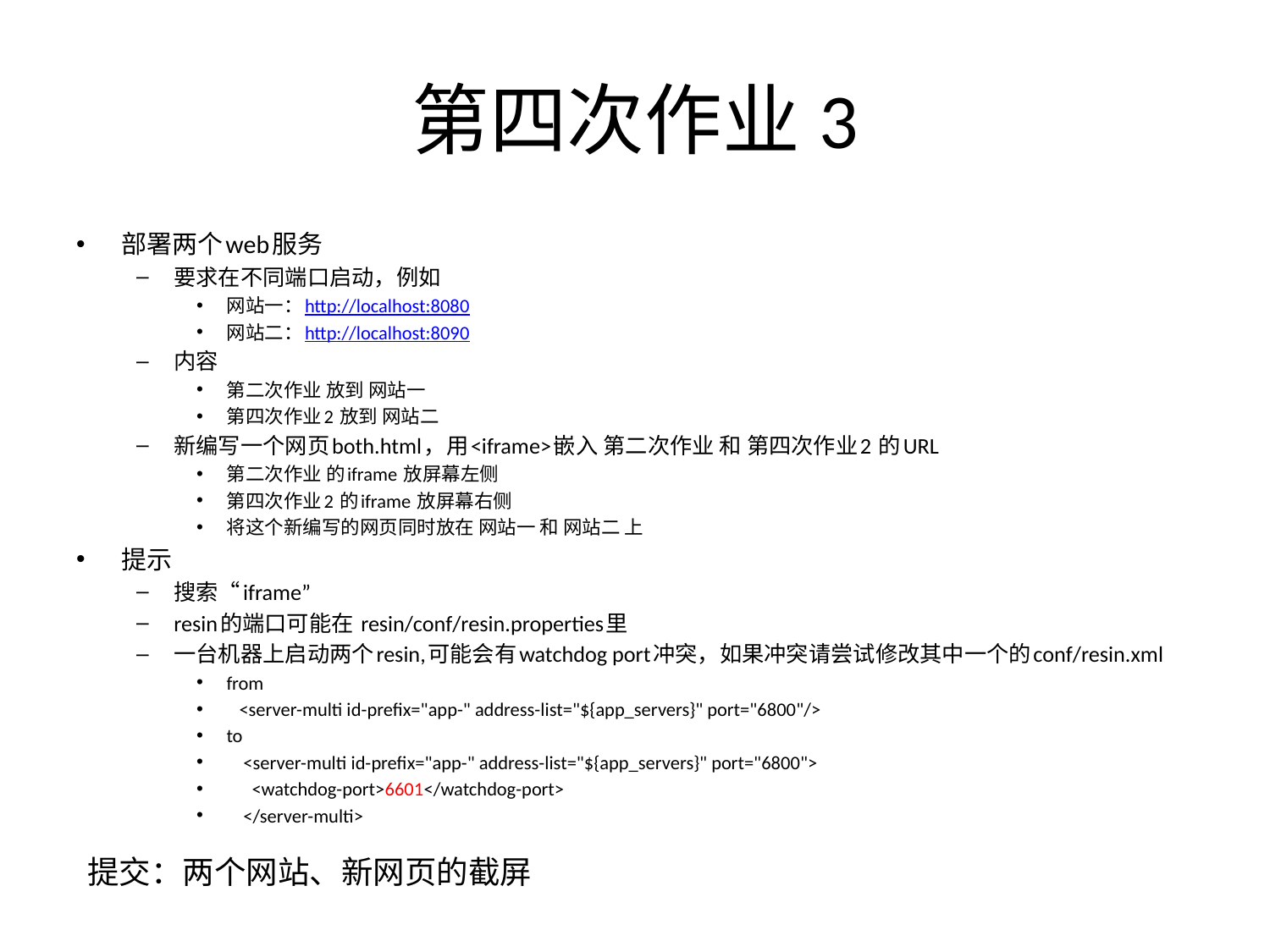

# 第四次作业3
部署两个web服务
要求在不同端口启动，例如
网站一：http://localhost:8080
网站二：http://localhost:8090
内容
第二次作业 放到 网站一
第四次作业2 放到 网站二
新编写一个网页both.html，用<iframe>嵌入 第二次作业 和 第四次作业2 的URL
第二次作业 的iframe 放屏幕左侧
第四次作业2 的iframe 放屏幕右侧
将这个新编写的网页同时放在 网站一 和 网站二 上
提示
搜索“iframe”
resin的端口可能在 resin/conf/resin.properties里
一台机器上启动两个resin,可能会有watchdog port冲突，如果冲突请尝试修改其中一个的conf/resin.xml
from
   <server-multi id-prefix="app-" address-list="${app_servers}" port="6800"/>
to
    <server-multi id-prefix="app-" address-list="${app_servers}" port="6800">
      <watchdog-port>6601</watchdog-port>
    </server-multi>
提交：两个网站、新网页的截屏